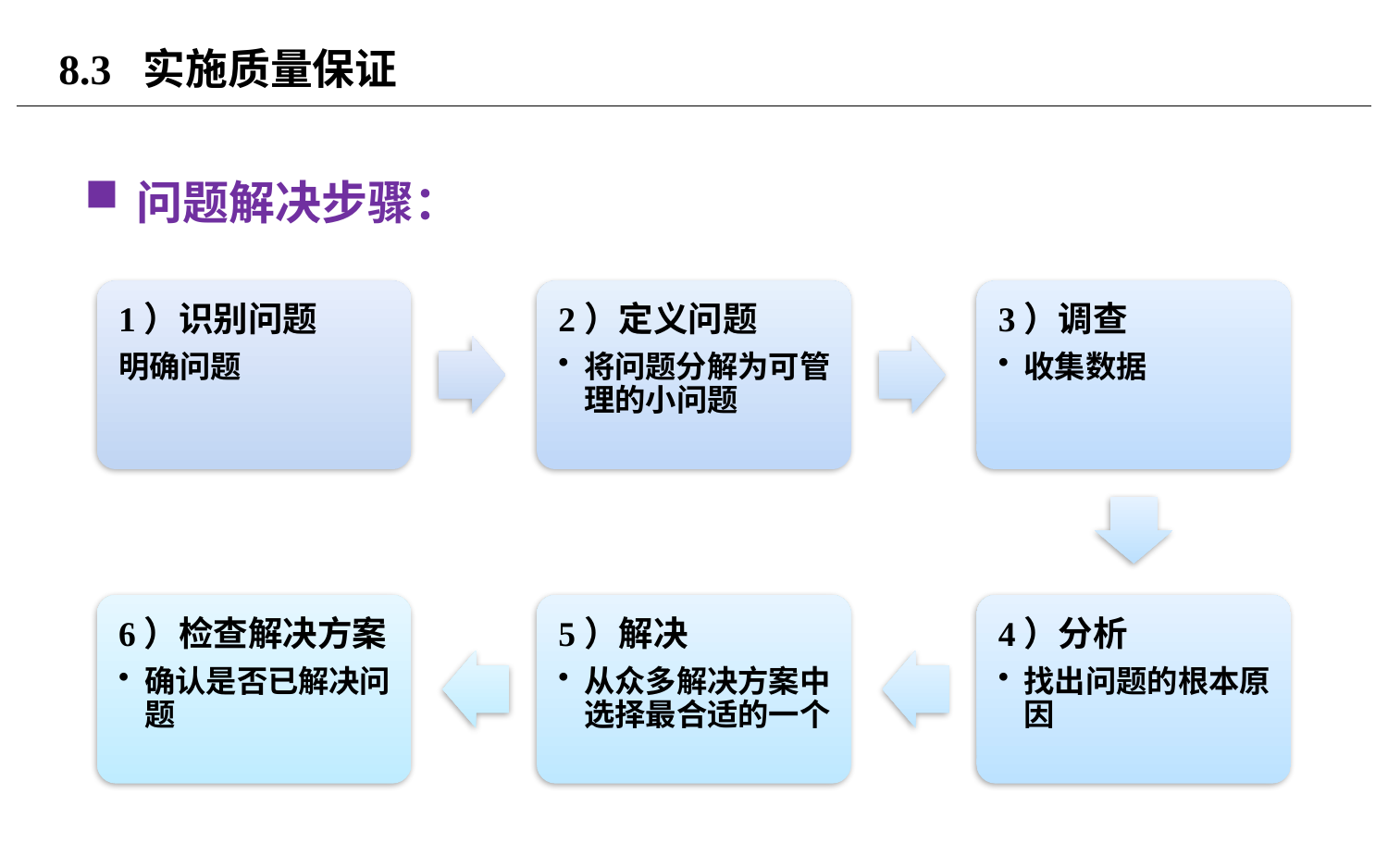

# 8.3  实施质量保证
问题解决步骤：
1）识别问题
明确问题

2）定义问题
将问题分解为可管理的小问题

3）调查
收集数据

4）分析
找出问题的根本原因

5）解决
从众多解决方案中选择最合适的一个

6）检查解决方案
确认是否已解决问题